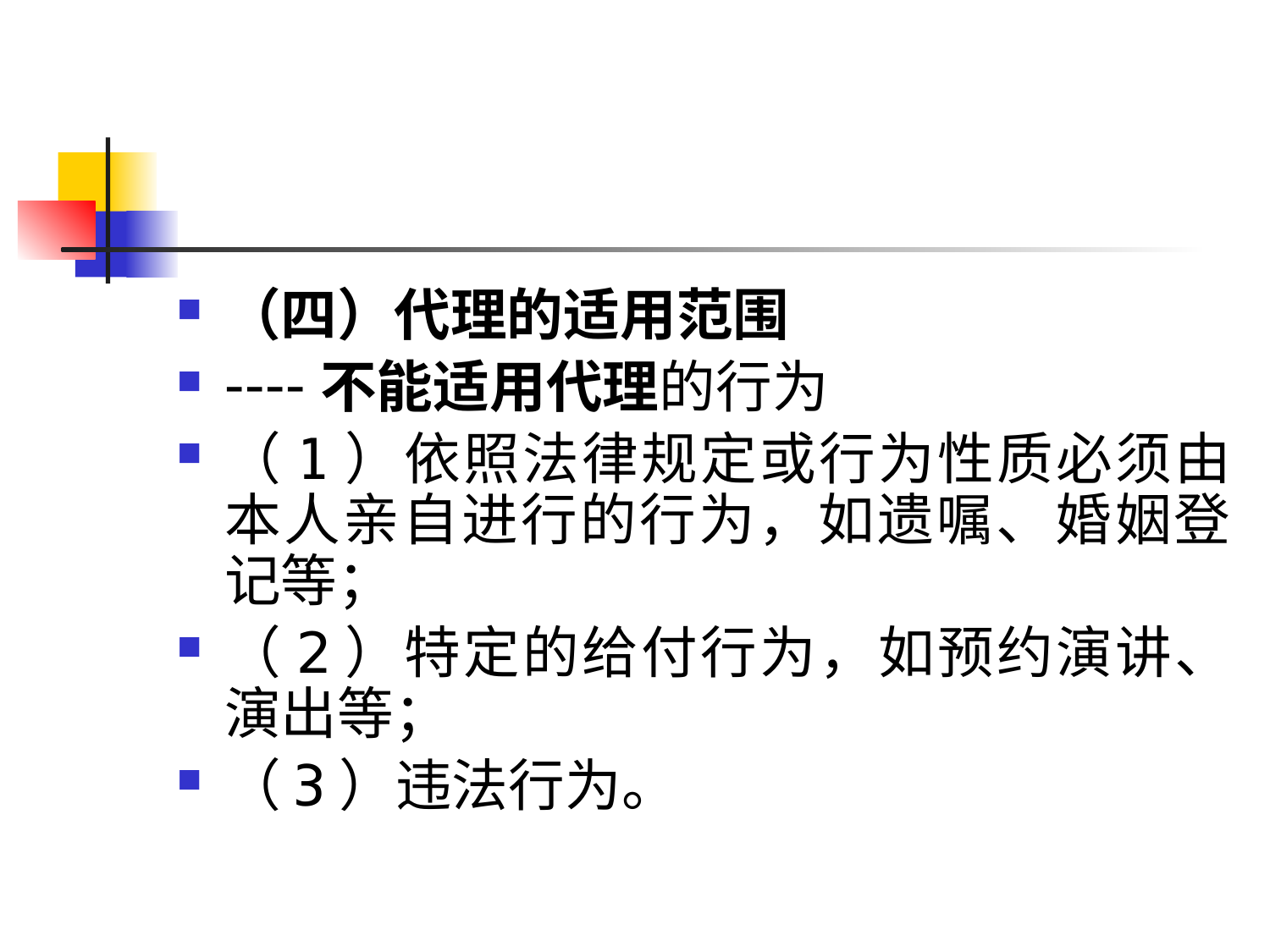

#
（四）代理的适用范围
----不能适用代理的行为
（1）依照法律规定或行为性质必须由本人亲自进行的行为，如遗嘱、婚姻登记等；
（2）特定的给付行为，如预约演讲、演出等；
（3）违法行为。